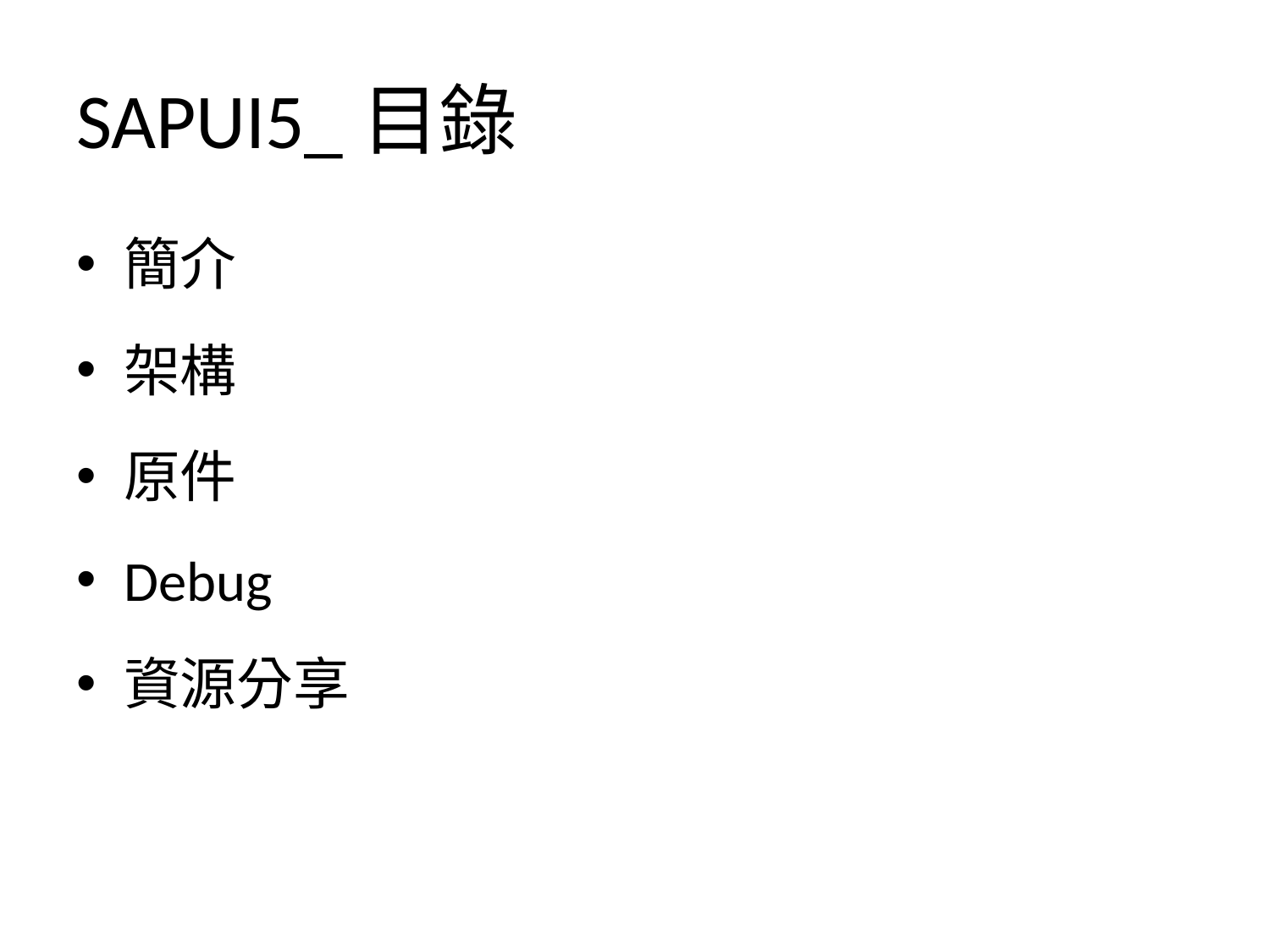

# SAPUI5_目錄
簡介

架構

原件

Debug

資源分享